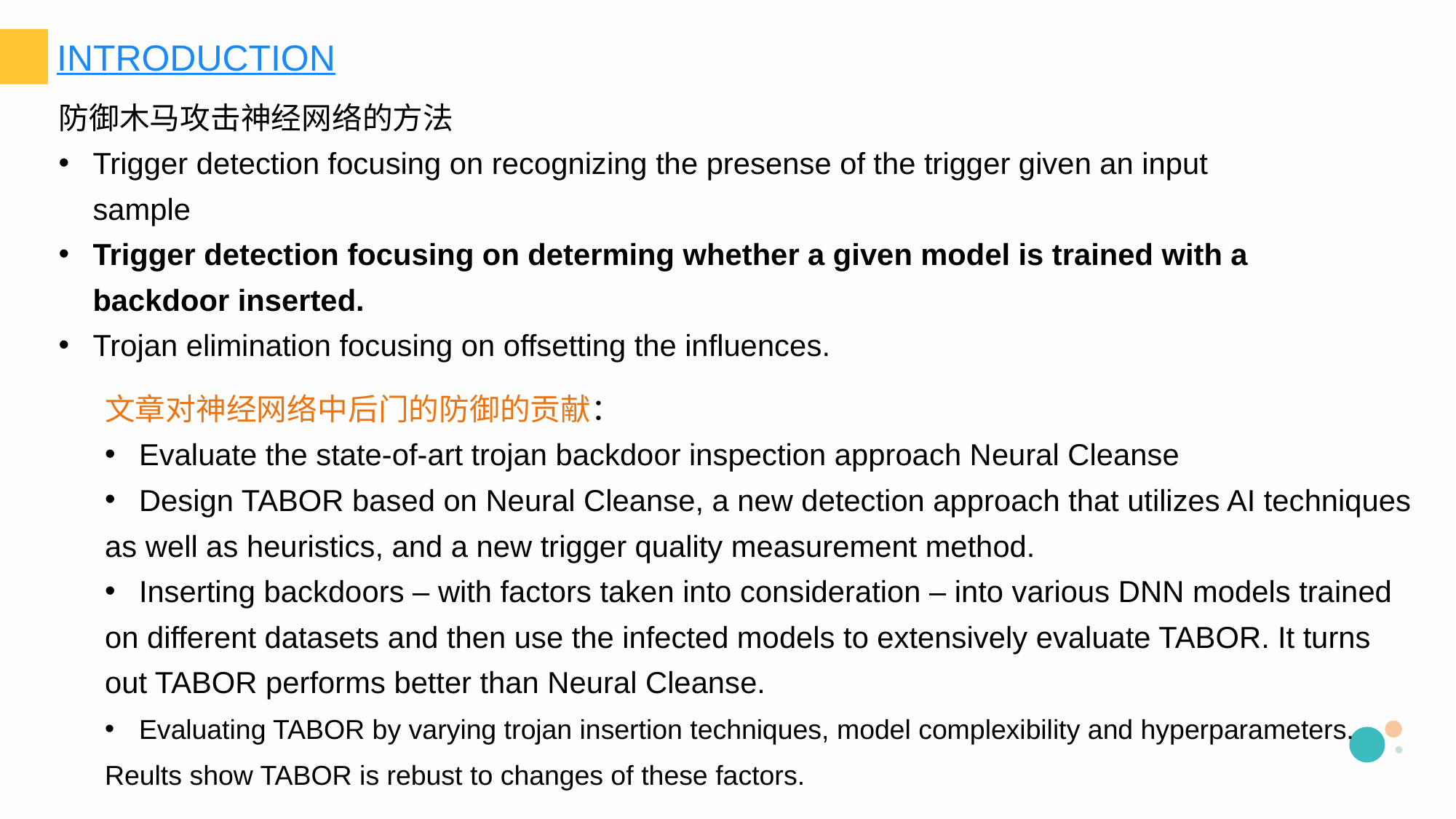

INTRODUCTION
防御木马攻击神经网络的方法
Trigger detection focusing on recognizing the presense of the trigger given an input sample
Trigger detection focusing on determing whether a given model is trained with a backdoor inserted.
Trojan elimination focusing on offsetting the influences.
文章对神经网络中后门的防御的贡献：
Evaluate the state-of-art trojan backdoor inspection approach Neural Cleanse
Design TABOR based on Neural Cleanse, a new detection approach that utilizes AI techniques
as well as heuristics, and a new trigger quality measurement method.
Inserting backdoors – with factors taken into consideration – into various DNN models trained
on different datasets and then use the infected models to extensively evaluate TABOR. It turns
out TABOR performs better than Neural Cleanse.
Evaluating TABOR by varying trojan insertion techniques, model complexibility and hyperparameters.
Reults show TABOR is rebust to changes of these factors.

6